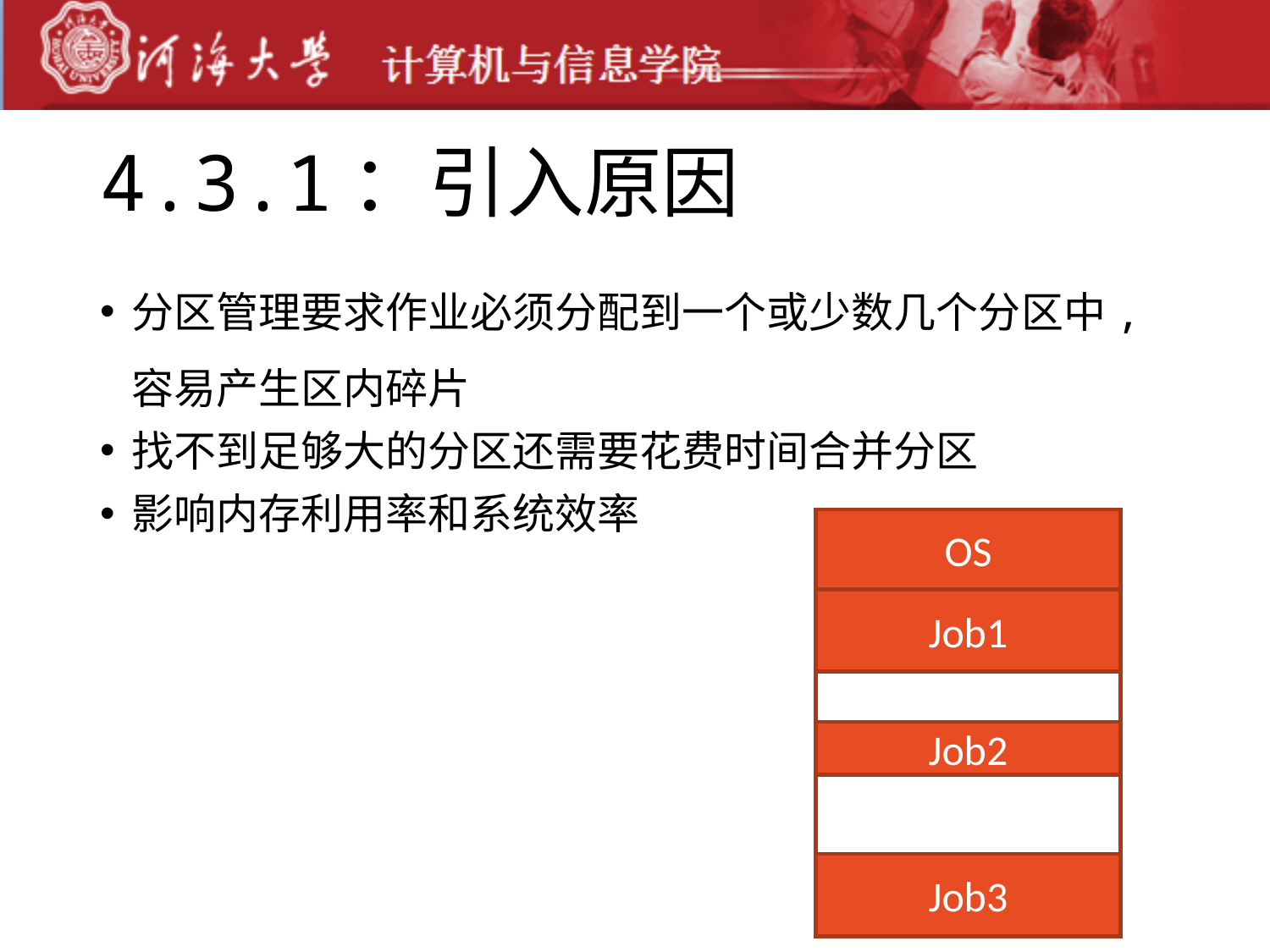

# 4.3.1：引入原因
分区管理要求作业必须分配到一个或少数几个分区中,容易产生区内碎片
找不到足够大的分区还需要花费时间合并分区
影响内存利用率和系统效率

OS
Job1

Job2

Job3